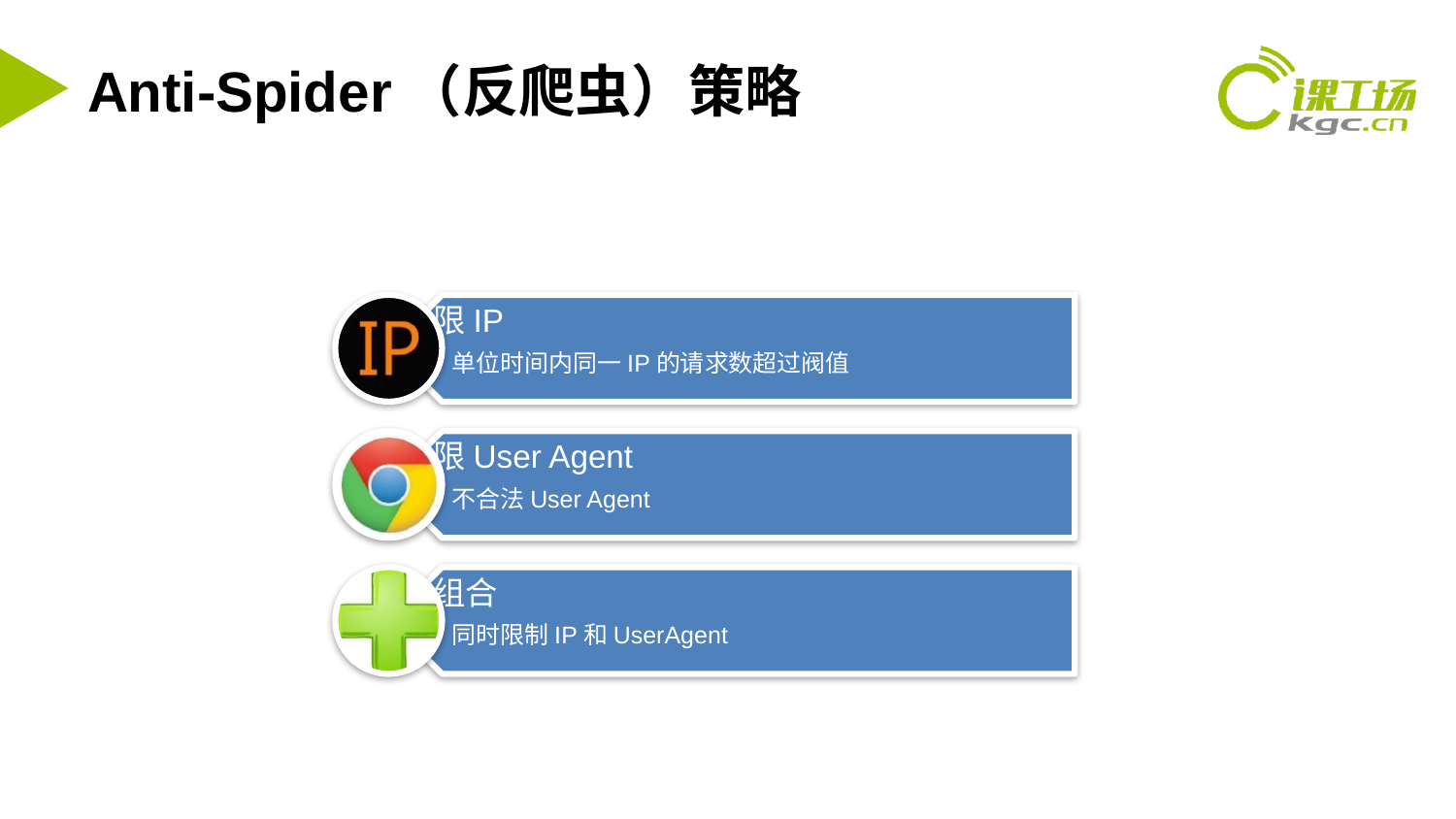

# Anti-Spider（反爬虫）策略

限IP
单位时间内同一IP的请求数超过阀值
限User Agent
不合法User Agent
组合
同时限制IP和UserAgent
浏览器